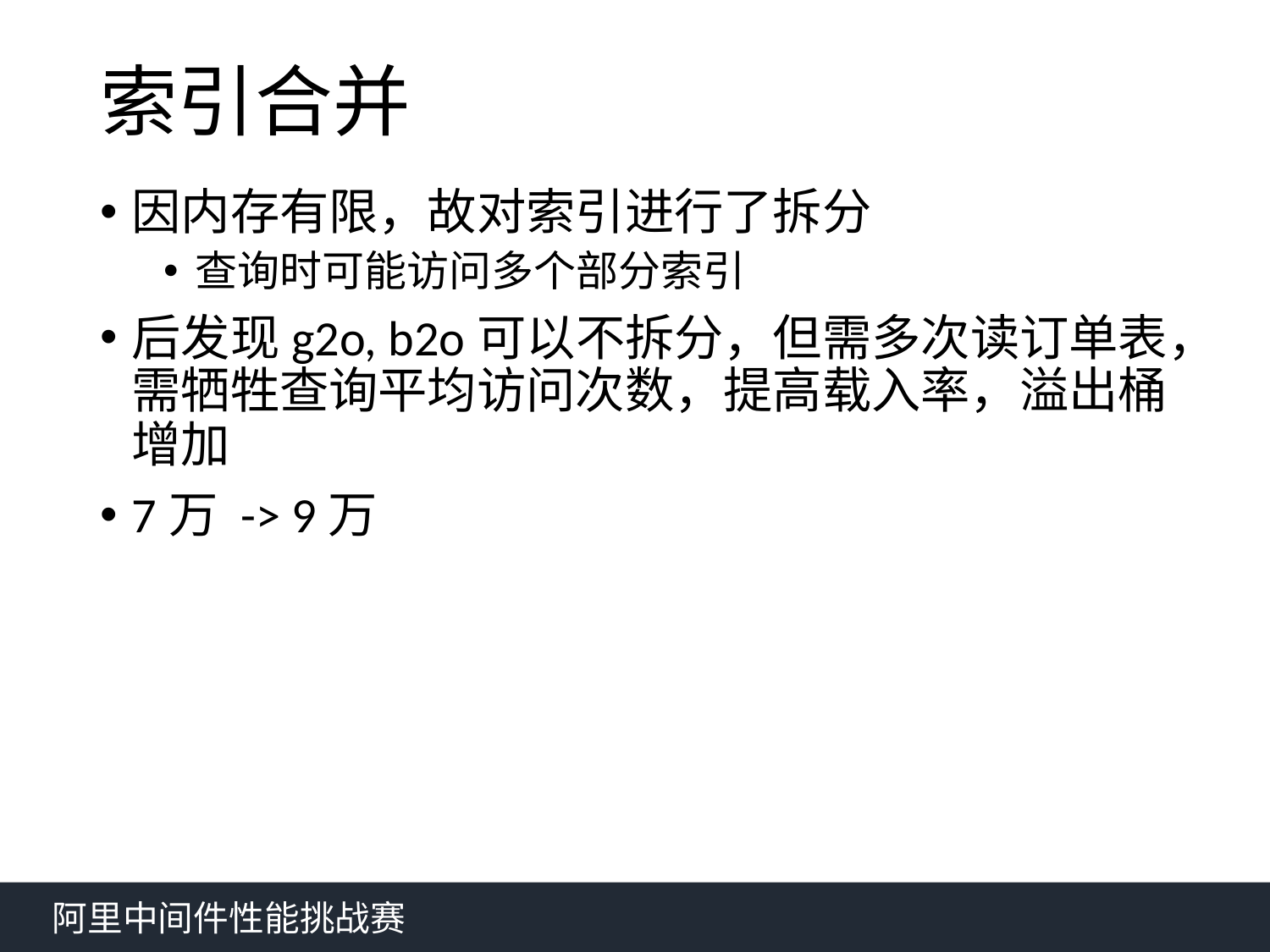

# 索引合并
因内存有限，故对索引进行了拆分
查询时可能访问多个部分索引
后发现g2o, b2o可以不拆分，但需多次读订单表，需牺牲查询平均访问次数，提高载入率，溢出桶增加
7万 -> 9万